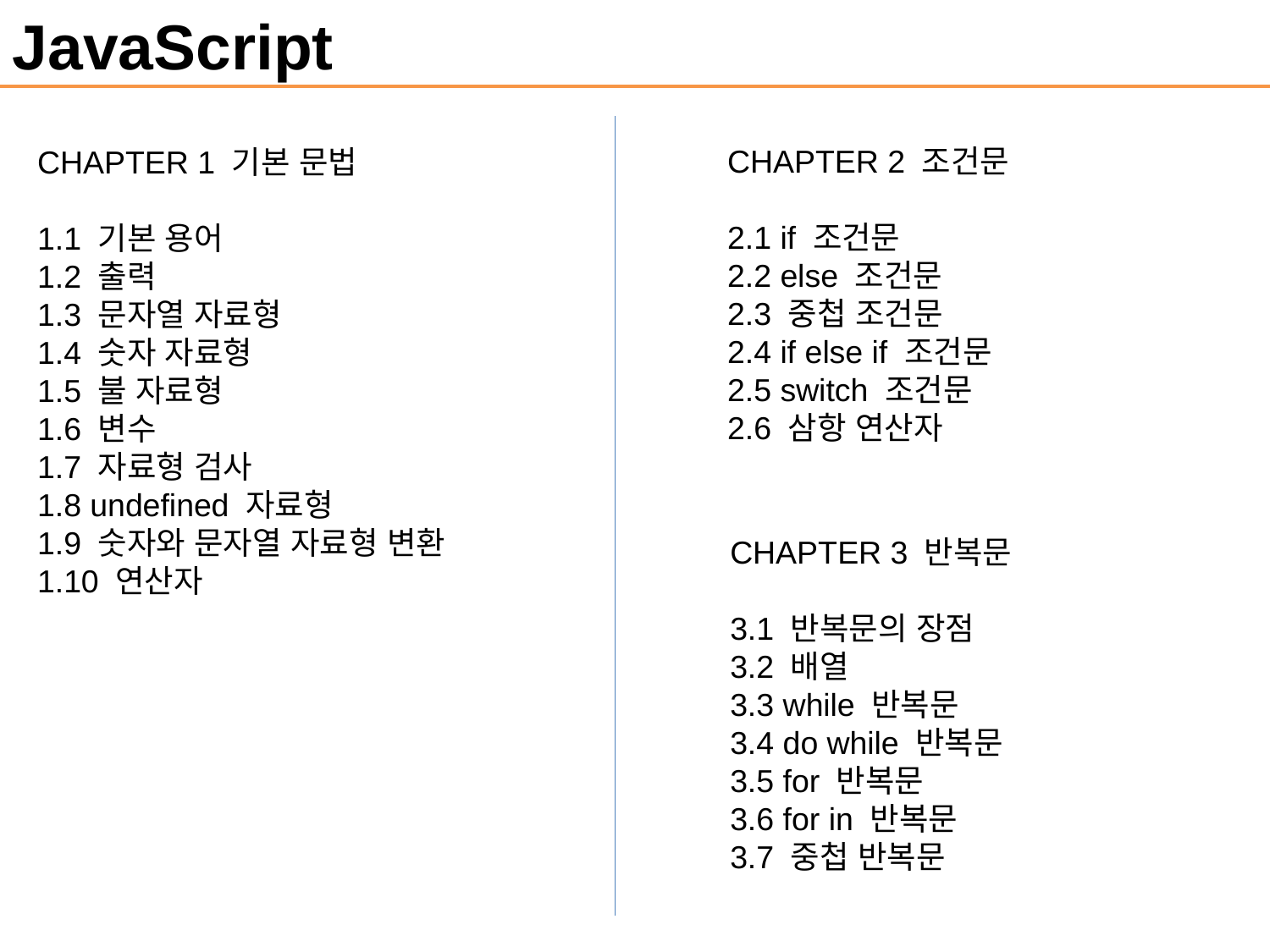

JavaScript
CHAPTER 2 조건문

2.1 if 조건문
2.2 else 조건문
2.3 중첩 조건문
2.4 if else if 조건문
2.5 switch 조건문
2.6 삼항 연산자
CHAPTER 1 기본 문법

1.1 기본 용어
1.2 출력
1.3 문자열 자료형
1.4 숫자 자료형
1.5 불 자료형
1.6 변수
1.7 자료형 검사
1.8 undefined 자료형
1.9 숫자와 문자열 자료형 변환
1.10 연산자
CHAPTER 3 반복문

3.1 반복문의 장점
3.2 배열
3.3 while 반복문
3.4 do while 반복문
3.5 for 반복문
3.6 for in 반복문
3.7 중첩 반복문